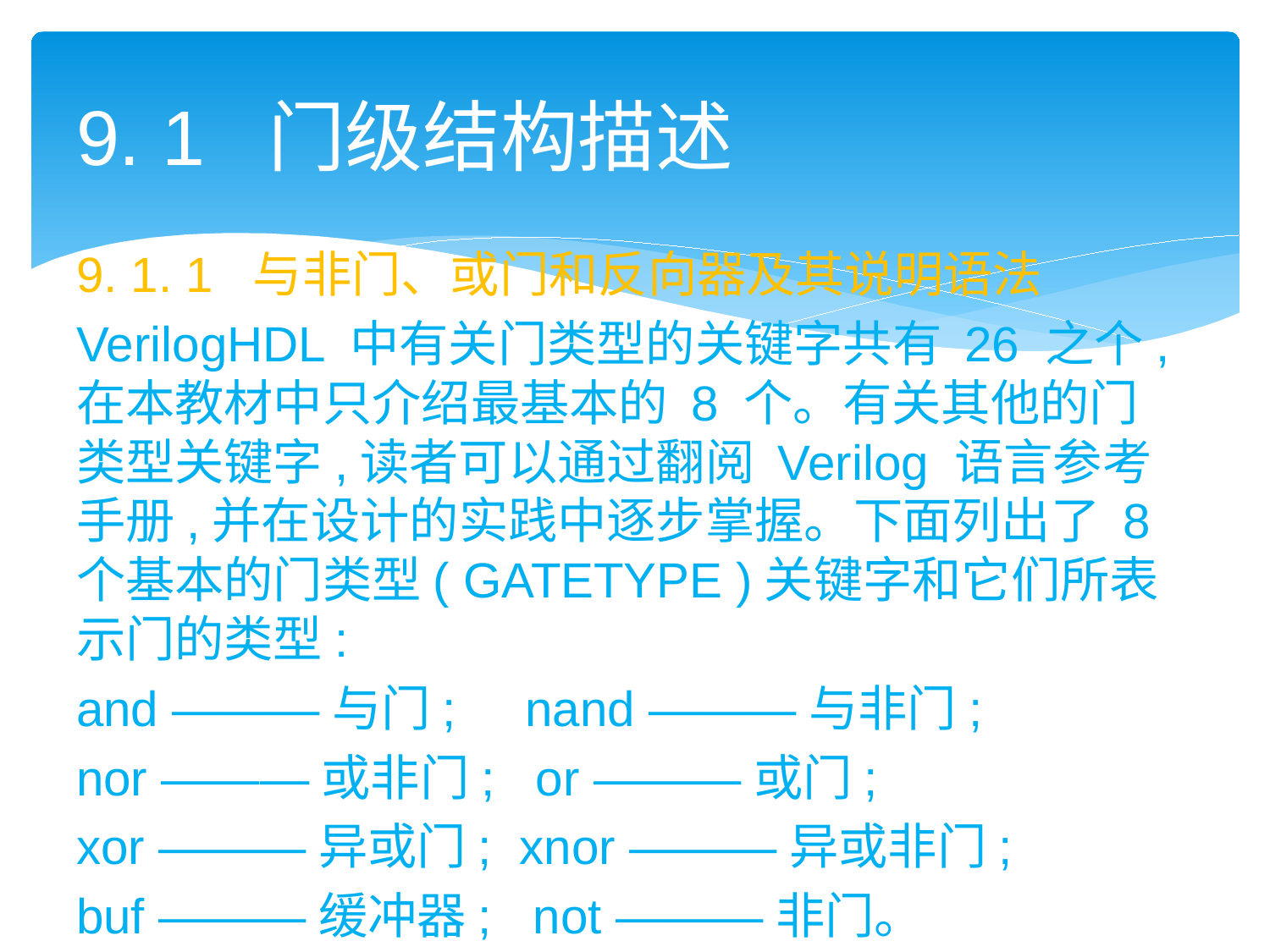

# 9. 1  门级结构描述
9. 1. 1  与非门、或门和反向器及其说明语法
VerilogHDL 中有关门类型的关键字共有 26 之个,在本教材中只介绍最基本的 8 个。有关其他的门类型关键字,读者可以通过翻阅 Verilog 语言参考手册,并在设计的实践中逐步掌握。下面列出了 8 个基本的门类型( GATETYPE )关键字和它们所表示门的类型:
and ———与门;     nand ———与非门;
nor ———或非门;   or ———或门;
xor ———异或门;  xnor ———异或非门;
buf ———缓冲器;   not ———非门。